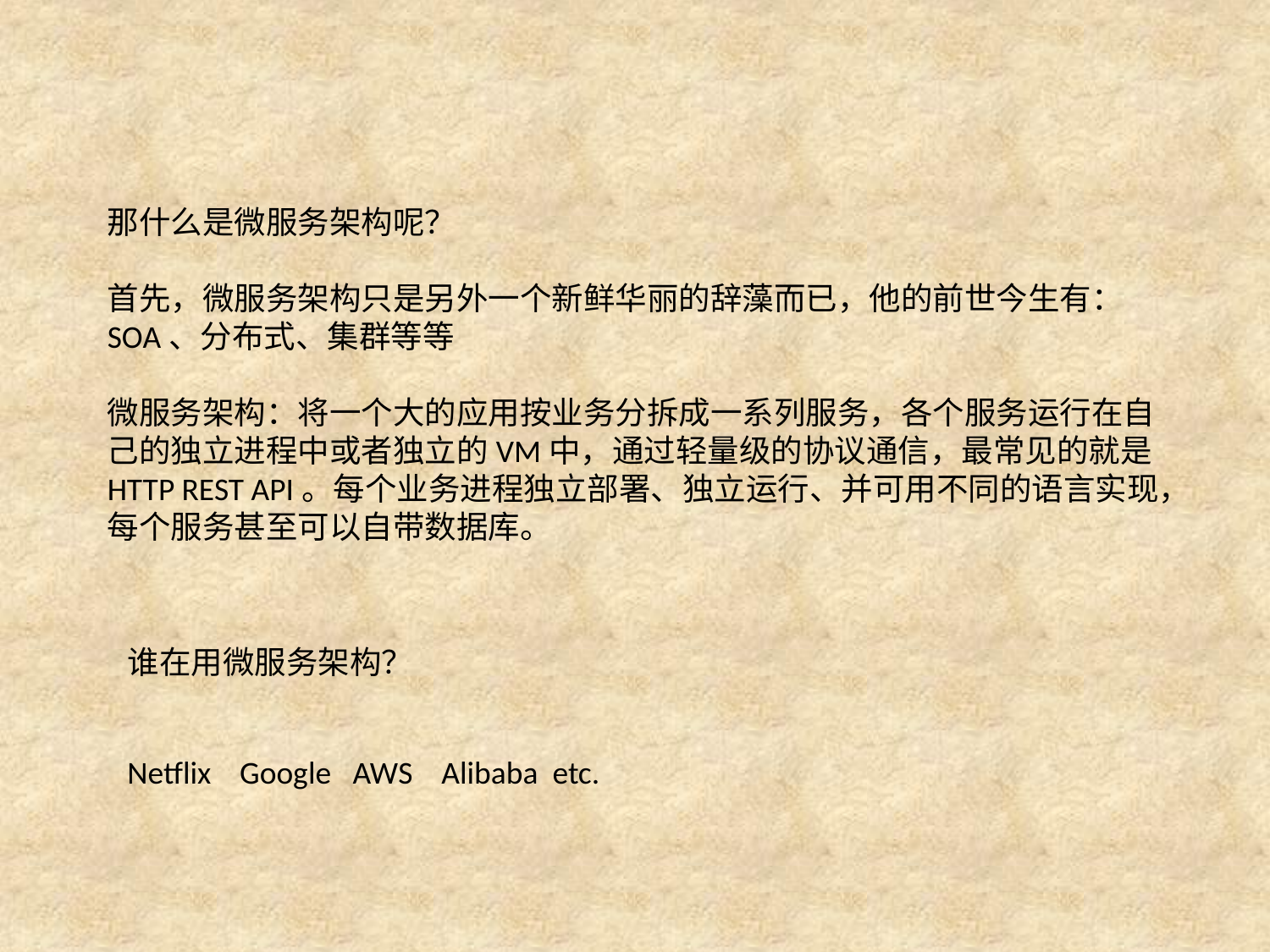

那什么是微服务架构呢？

首先，微服务架构只是另外一个新鲜华丽的辞藻而已，他的前世今生有：SOA、分布式、集群等等

微服务架构：将一个大的应用按业务分拆成一系列服务，各个服务运行在自己的独立进程中或者独立的VM中，通过轻量级的协议通信，最常见的就是HTTP REST API。每个业务进程独立部署、独立运行、并可用不同的语言实现，每个服务甚至可以自带数据库。
谁在用微服务架构？
Netflix    Google   AWS    Alibaba  etc.